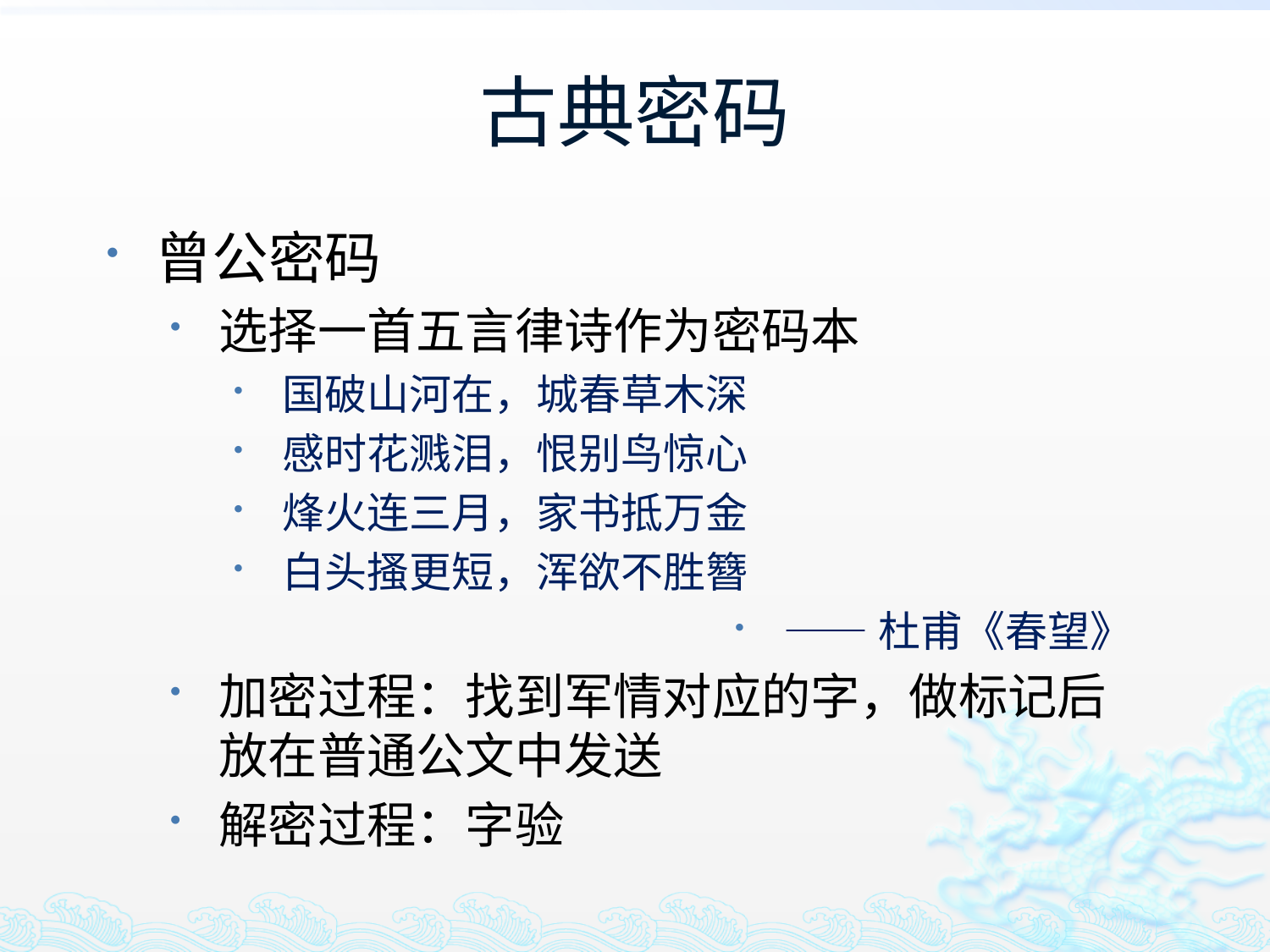

古典密码
曾公密码
选择一首五言律诗作为密码本
国破山河在，城春草木深
感时花溅泪，恨别鸟惊心
烽火连三月，家书抵万金
白头搔更短，浑欲不胜簪
——杜甫《春望》
加密过程：找到军情对应的字，做标记后放在普通公文中发送
解密过程：字验